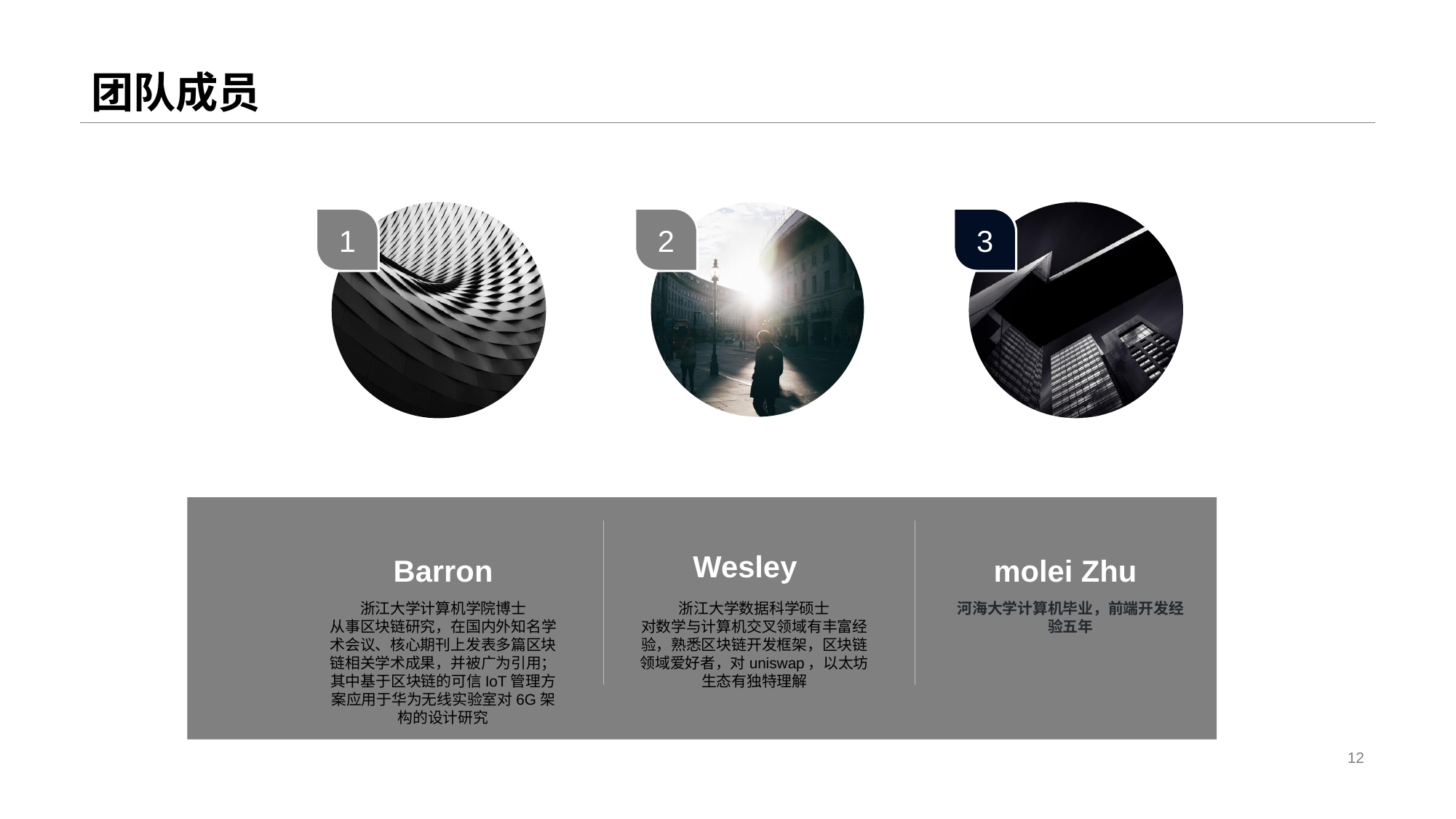

# 团队成员

1
2
3

Barron
浙江大学数据科学硕士
对数学与计算机交叉领域有丰富经验，熟悉区块链开发框架，区块链领域爱好者，对uniswap，以太坊生态有独特理解
molei Zhu
河海大学计算机毕业，前端开发经验五年
浙江大学计算机学院博士
从事区块链研究，在国内外知名学术会议、核心期刊上发表多篇区块链相关学术成果，并被广为引用；其中基于区块链的可信IoT管理方案应用于华为无线实验室对6G架构的设计研究
Wesley
12